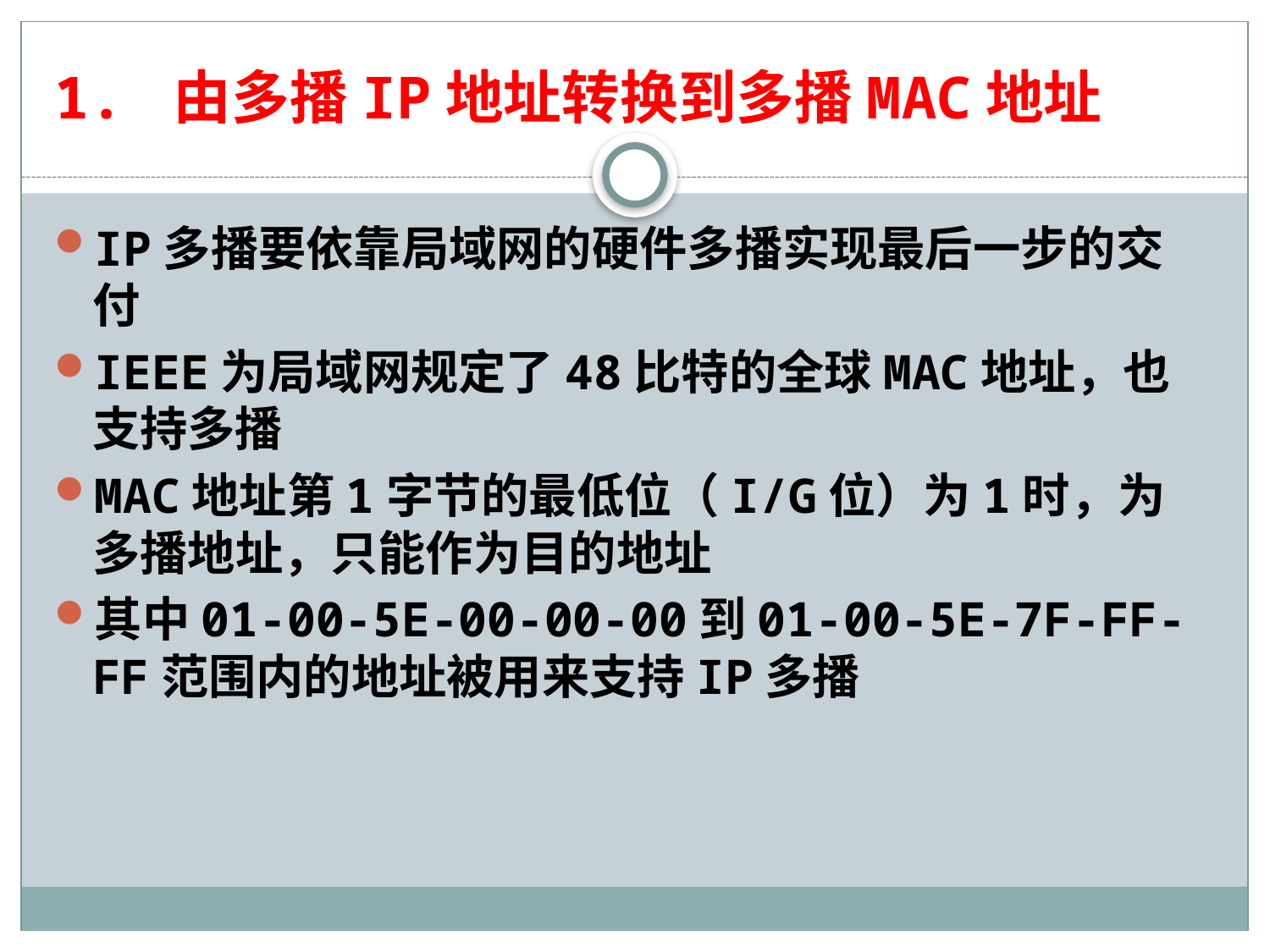

# 1. 由多播IP地址转换到多播MAC地址
IP多播要依靠局域网的硬件多播实现最后一步的交付
IEEE为局域网规定了48比特的全球MAC地址，也支持多播
MAC地址第1字节的最低位（I/G位）为1时，为多播地址，只能作为目的地址
其中01-00-5E-00-00-00到01-00-5E-7F-FF-FF范围内的地址被用来支持IP多播